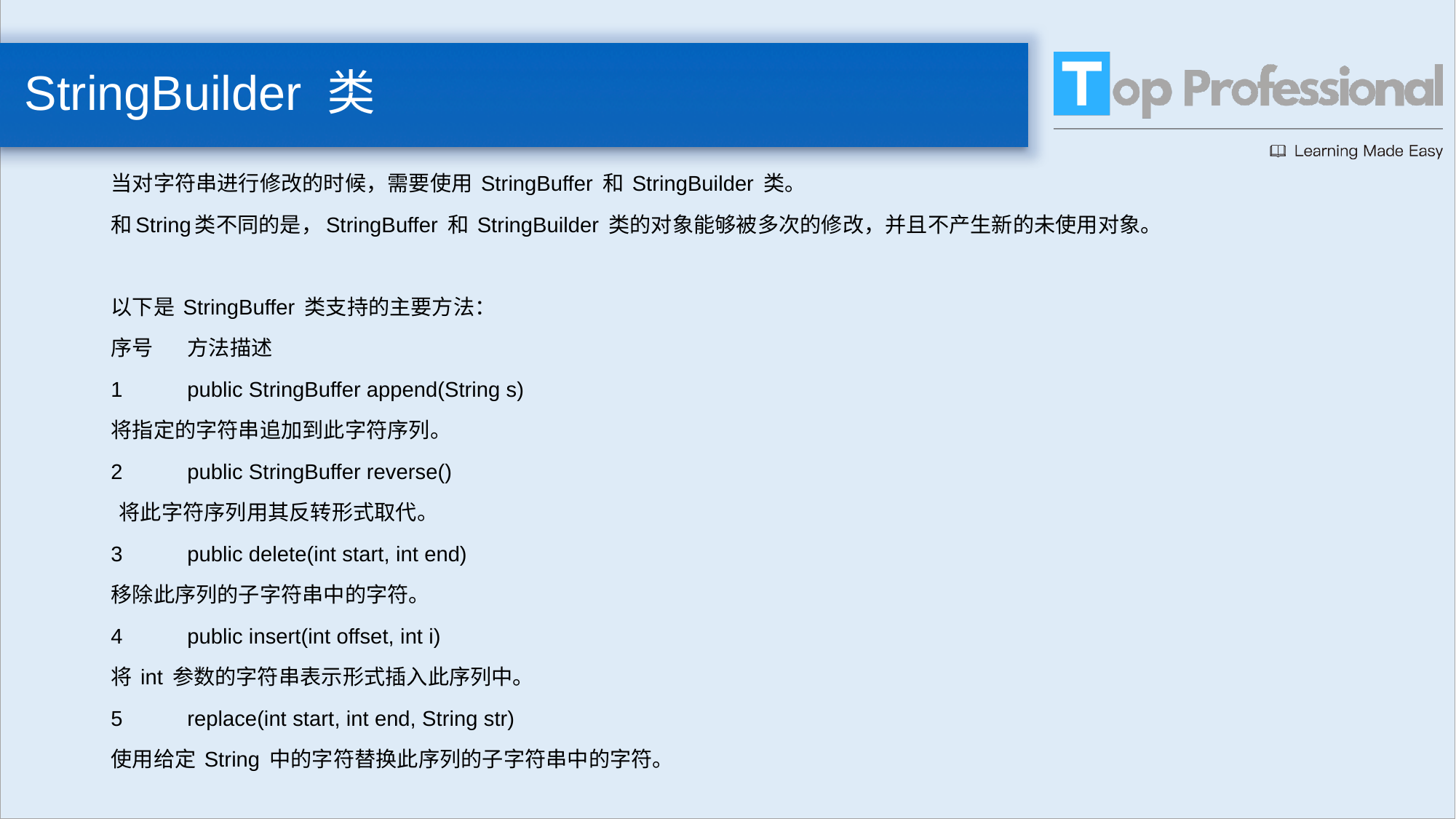

# StringBuilder 类
当对字符串进行修改的时候，需要使用 StringBuffer 和 StringBuilder 类。
和String类不同的是，StringBuffer 和 StringBuilder 类的对象能够被多次的修改，并且不产生新的未使用对象。

以下是 StringBuffer 类支持的主要方法：
序号	方法描述
1	public StringBuffer append(String s)
将指定的字符串追加到此字符序列。
2	public StringBuffer reverse()
 将此字符序列用其反转形式取代。
3	public delete(int start, int end)
移除此序列的子字符串中的字符。
4	public insert(int offset, int i)
将 int 参数的字符串表示形式插入此序列中。
5	replace(int start, int end, String str)
使用给定 String 中的字符替换此序列的子字符串中的字符。